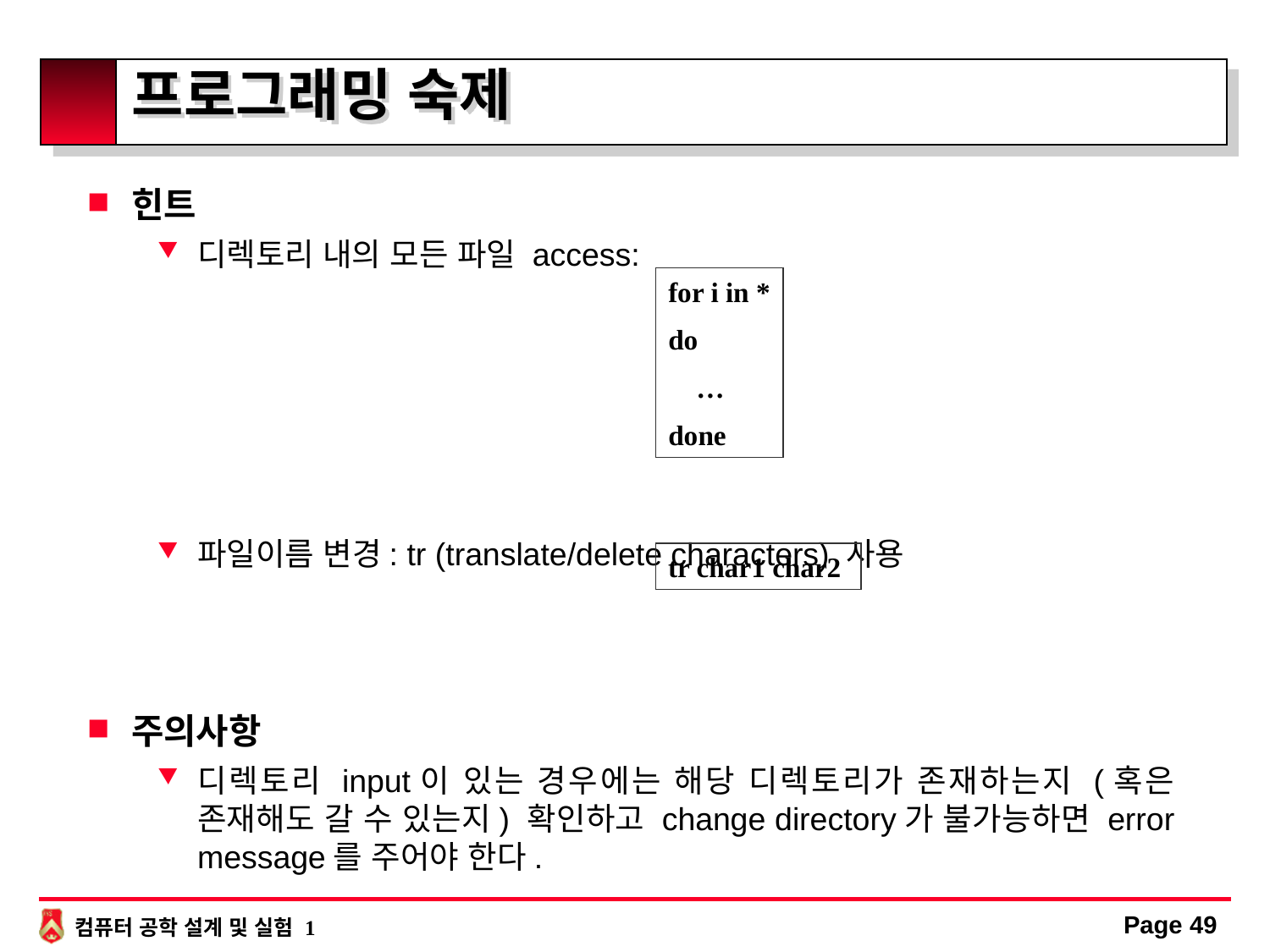

# 프로그래밍 숙제
힌트
디렉토리 내의 모든 파일 access:

파일이름 변경: tr (translate/delete characters) 사용

주의사항
디렉토리 input이 있는 경우에는 해당 디렉토리가 존재하는지 (혹은 존재해도 갈 수 있는지) 확인하고 change directory가 불가능하면 error message를 주어야 한다.
for i in *
do
    …
done
tr char1 char2
Page 49